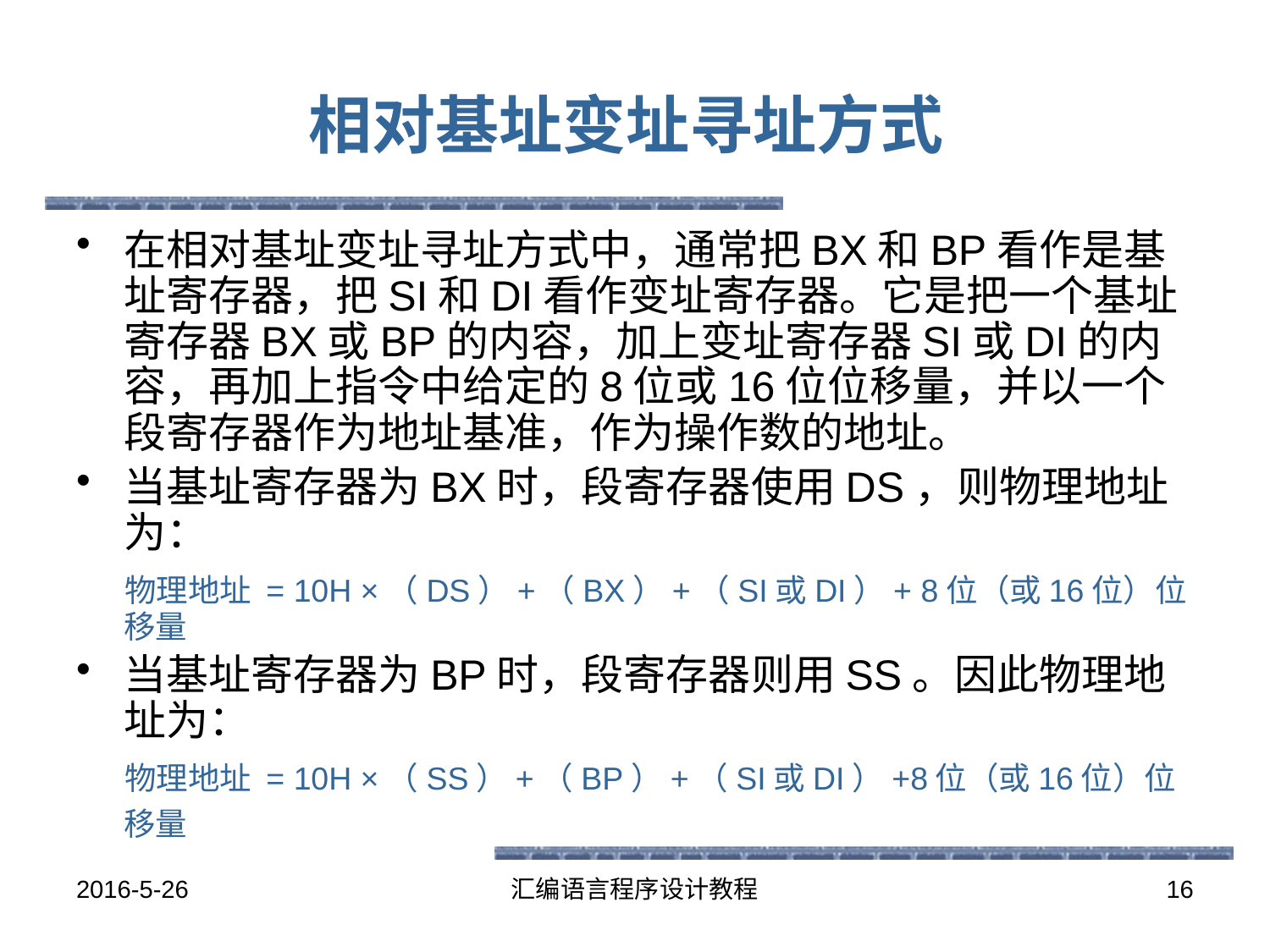

# 相对基址变址寻址方式
在相对基址变址寻址方式中，通常把BX和BP看作是基址寄存器，把SI和DI看作变址寄存器。它是把一个基址寄存器BX或BP的内容，加上变址寄存器SI或DI的内容，再加上指令中给定的8位或16位位移量，并以一个段寄存器作为地址基准，作为操作数的地址。
当基址寄存器为BX时，段寄存器使用DS，则物理地址为：
    物理地址 = 10H ×（DS）+（BX）+（SI或DI）+ 8位（或16位）位移量
当基址寄存器为BP时，段寄存器则用SS。因此物理地址为：
    物理地址 = 10H ×（SS）+（BP）+（SI或DI）+8位（或16位）位移量
2016-5-26
汇编语言程序设计教程
16